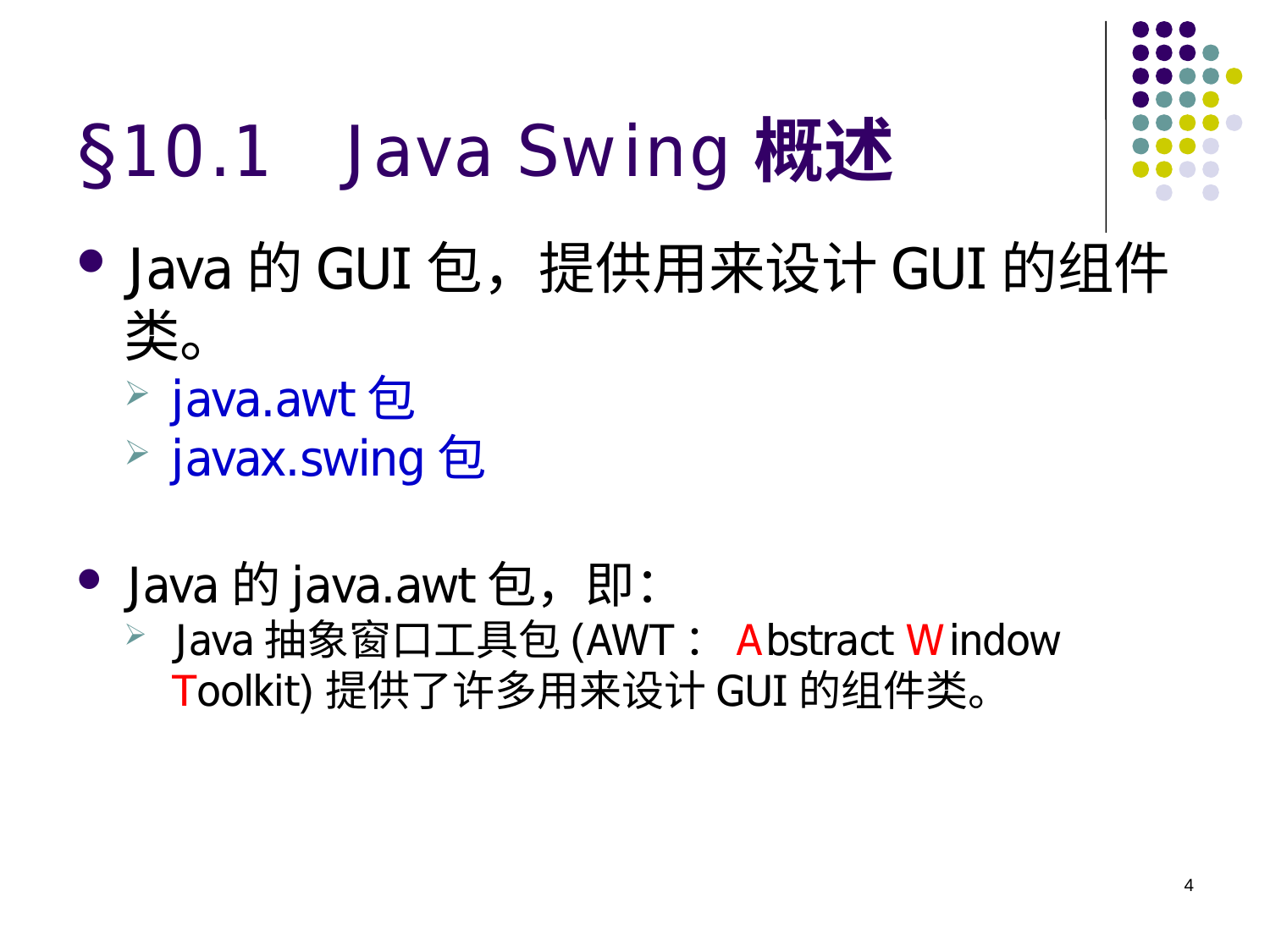

# §10.1   Java Swing概述
Java的GUI包，提供用来设计GUI的组件类。
java.awt包
javax.swing包

Java的java.awt包，即：
Java抽象窗口工具包(AWT：Abstract Window Toolkit)提供了许多用来设计GUI的组件类。

4